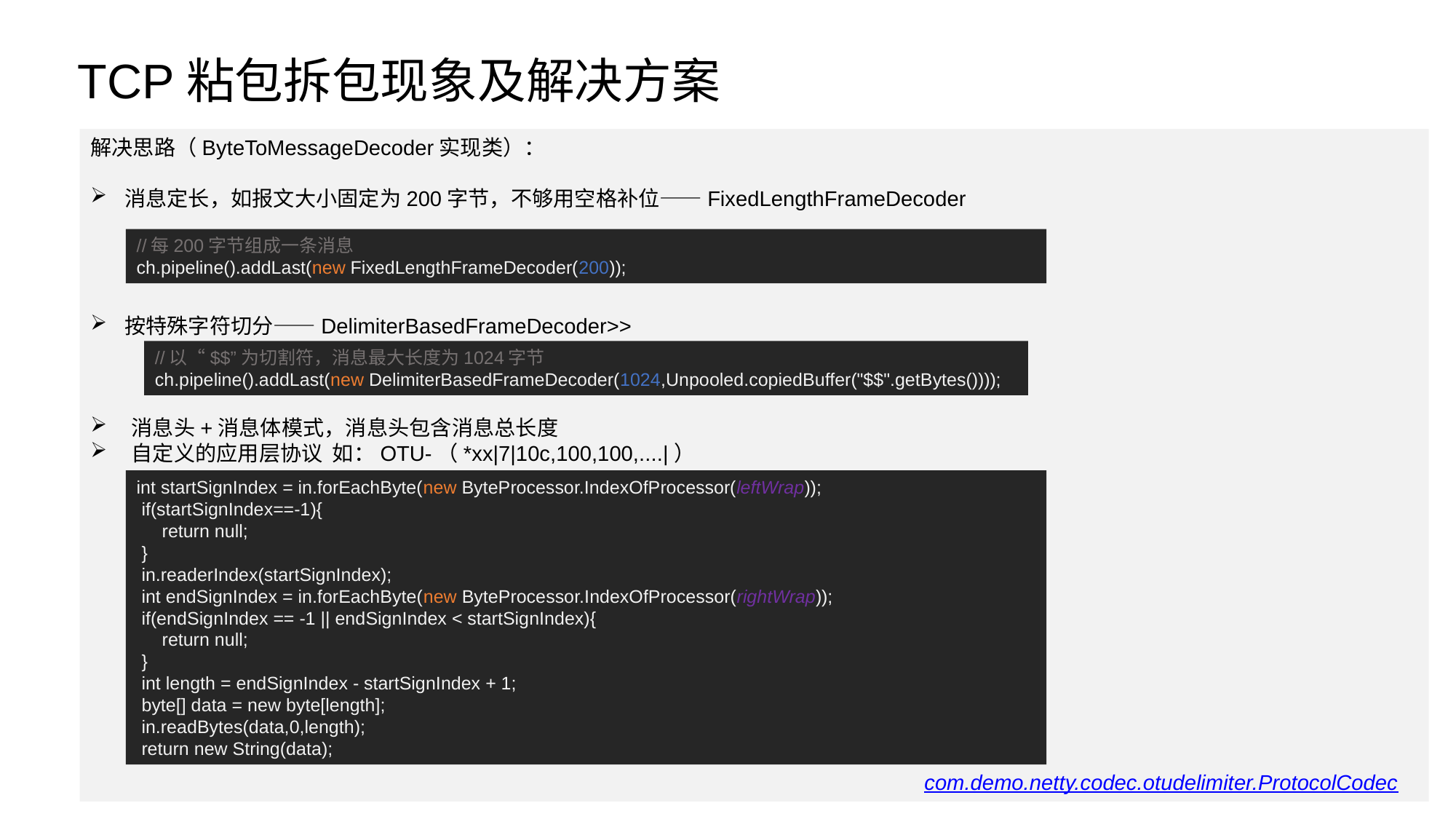

TCP粘包拆包现象及解决方案
解决思路（ByteToMessageDecoder实现类）：

消息定长，如报文大小固定为200字节，不够用空格补位——FixedLengthFrameDecoder

按特殊字符切分——DelimiterBasedFrameDecoder>>

消息头+消息体模式，消息头包含消息总长度
自定义的应用层协议  如：OTU-（*xx|7|10c,100,100,....|）

//每200字节组成一条消息
ch.pipeline().addLast(new FixedLengthFrameDecoder(200));
//以“$$”为切割符，消息最大长度为1024字节
ch.pipeline().addLast(new DelimiterBasedFrameDecoder(1024,Unpooled.copiedBuffer("$$".getBytes())));
int startSignIndex = in.forEachByte(new ByteProcessor.IndexOfProcessor(leftWrap));
 if(startSignIndex==-1){
     return null;
 }
 in.readerIndex(startSignIndex);
 int endSignIndex = in.forEachByte(new ByteProcessor.IndexOfProcessor(rightWrap));
 if(endSignIndex == -1 || endSignIndex < startSignIndex){
     return null;
 }
 int length = endSignIndex - startSignIndex + 1;
 byte[] data = new byte[length];
 in.readBytes(data,0,length);
 return new String(data);
com.demo.netty.codec.otudelimiter.ProtocolCodec